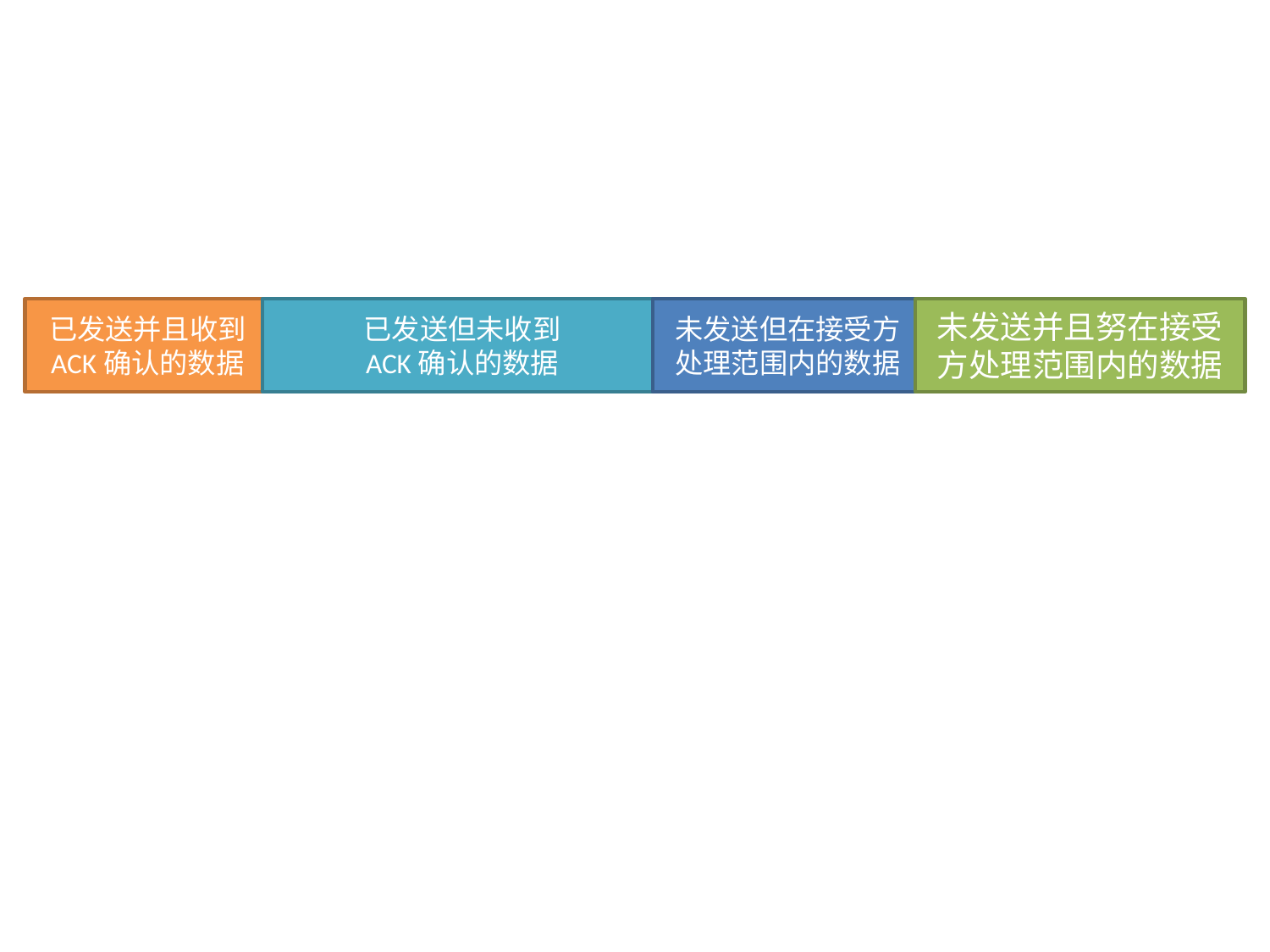

已发送并且收到
ACK确认的数据
已发送但未收到
ACK确认的数据
未发送但在接受方处理范围内的数据
未发送并且努在接受方处理范围内的数据